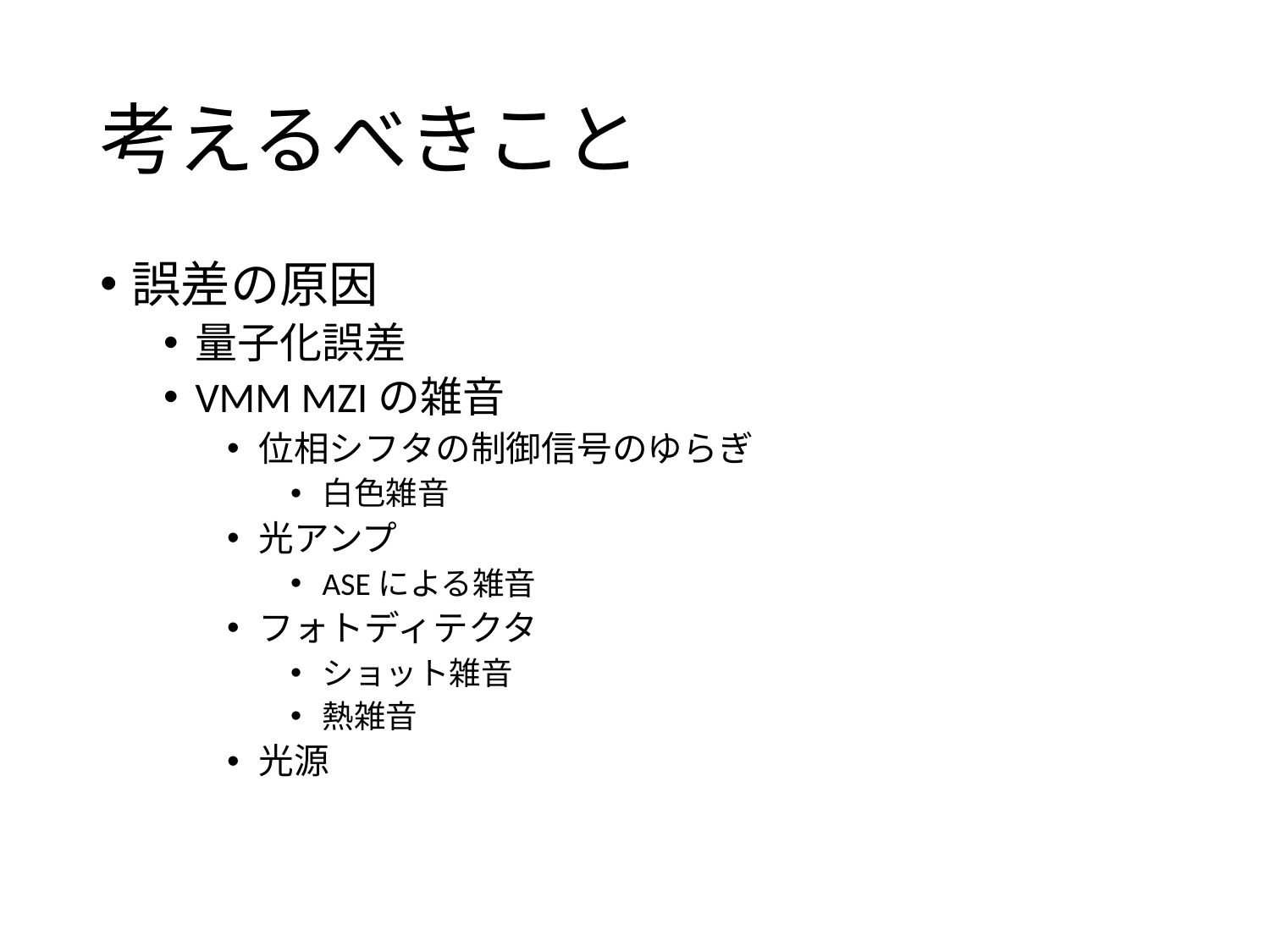

# 考えるべきこと
誤差の原因
量子化誤差
VMM MZIの雑音
位相シフタの制御信号のゆらぎ
白色雑音
光アンプ
ASEによる雑音
フォトディテクタ
ショット雑音
熱雑音
光源